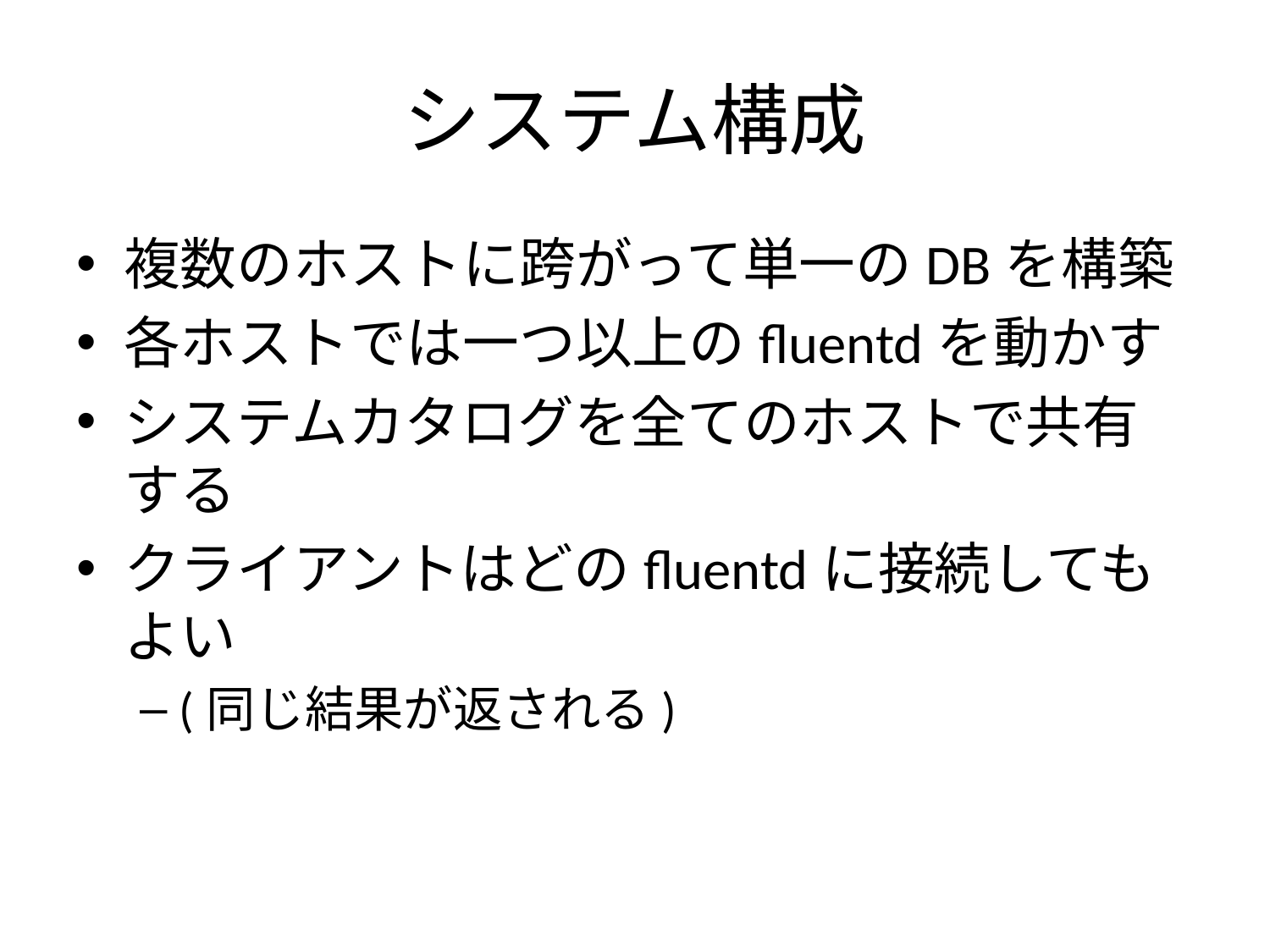

# システム構成
複数のホストに跨がって単一のDBを構築
各ホストでは一つ以上のfluentdを動かす
システムカタログを全てのホストで共有する
クライアントはどのfluentdに接続してもよい
(同じ結果が返される)